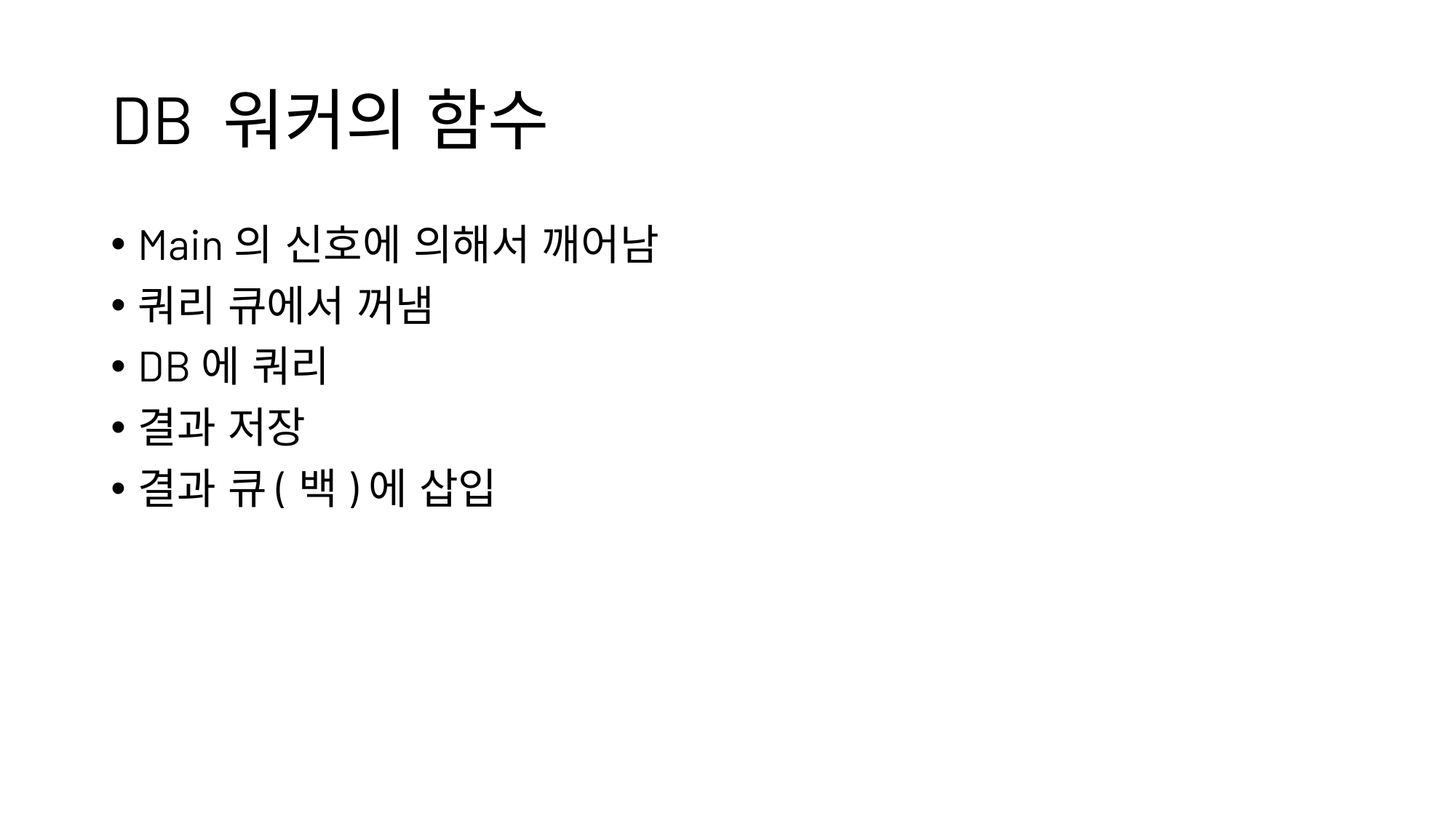

# DB 워커의 함수
Main의 신호에 의해서 깨어남
쿼리 큐에서 꺼냄
DB에 쿼리
결과 저장
결과 큐(백)에 삽입